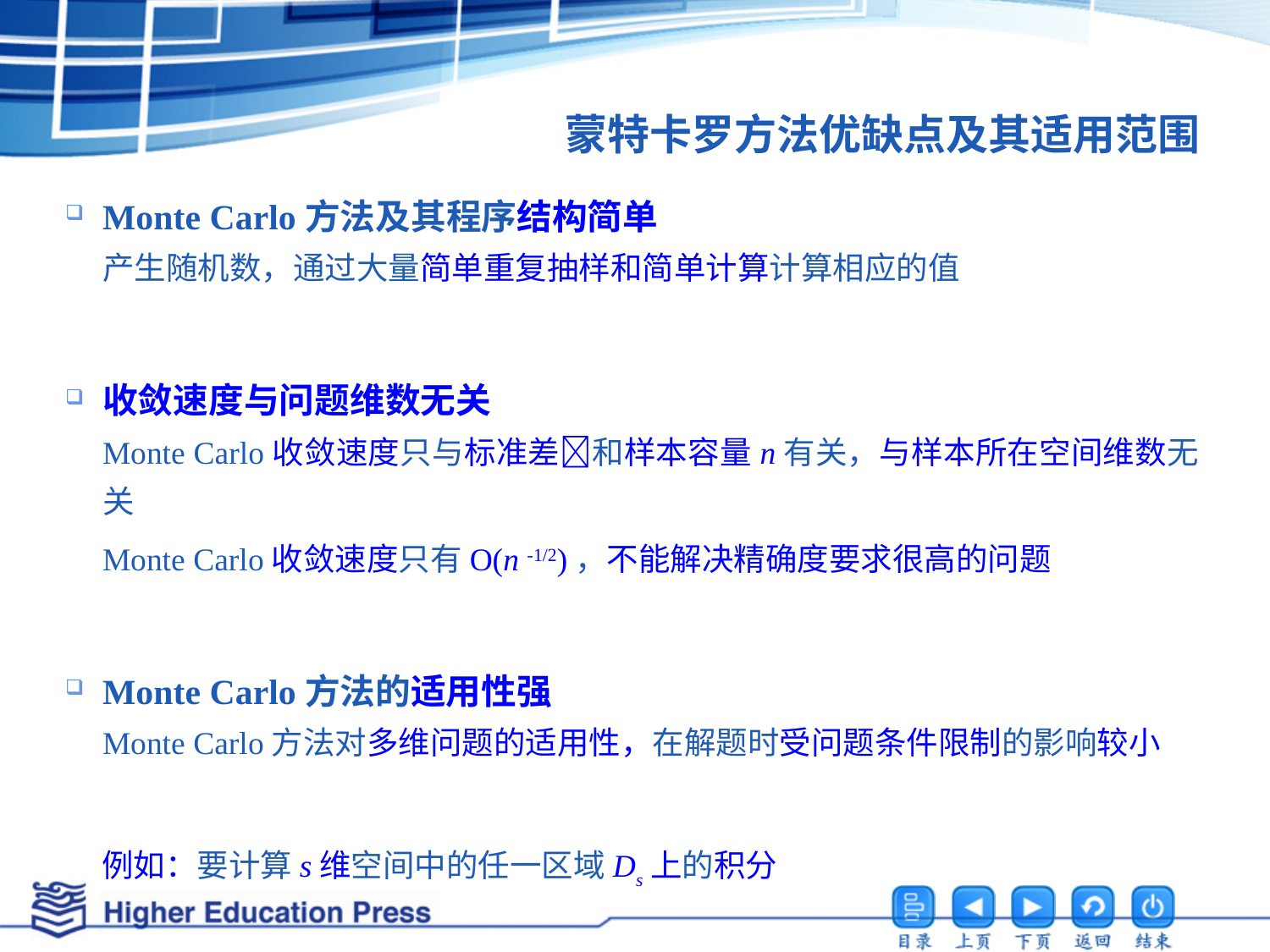

# 蒙特卡罗方法优缺点及其适用范围
Monte Carlo方法及其程序结构简单
产生随机数，通过大量简单重复抽样和简单计算计算相应的值

收敛速度与问题维数无关
Monte Carlo收敛速度只与标准差σ和样本容量n有关，与样本所在空间维数无关
Monte Carlo收敛速度只有O(n -1/2)，不能解决精确度要求很高的问题

Monte Carlo方法的适用性强
Monte Carlo方法对多维问题的适用性，在解题时受问题条件限制的影响较小

    例如：要计算s维空间中的任一区域Ds上的积分